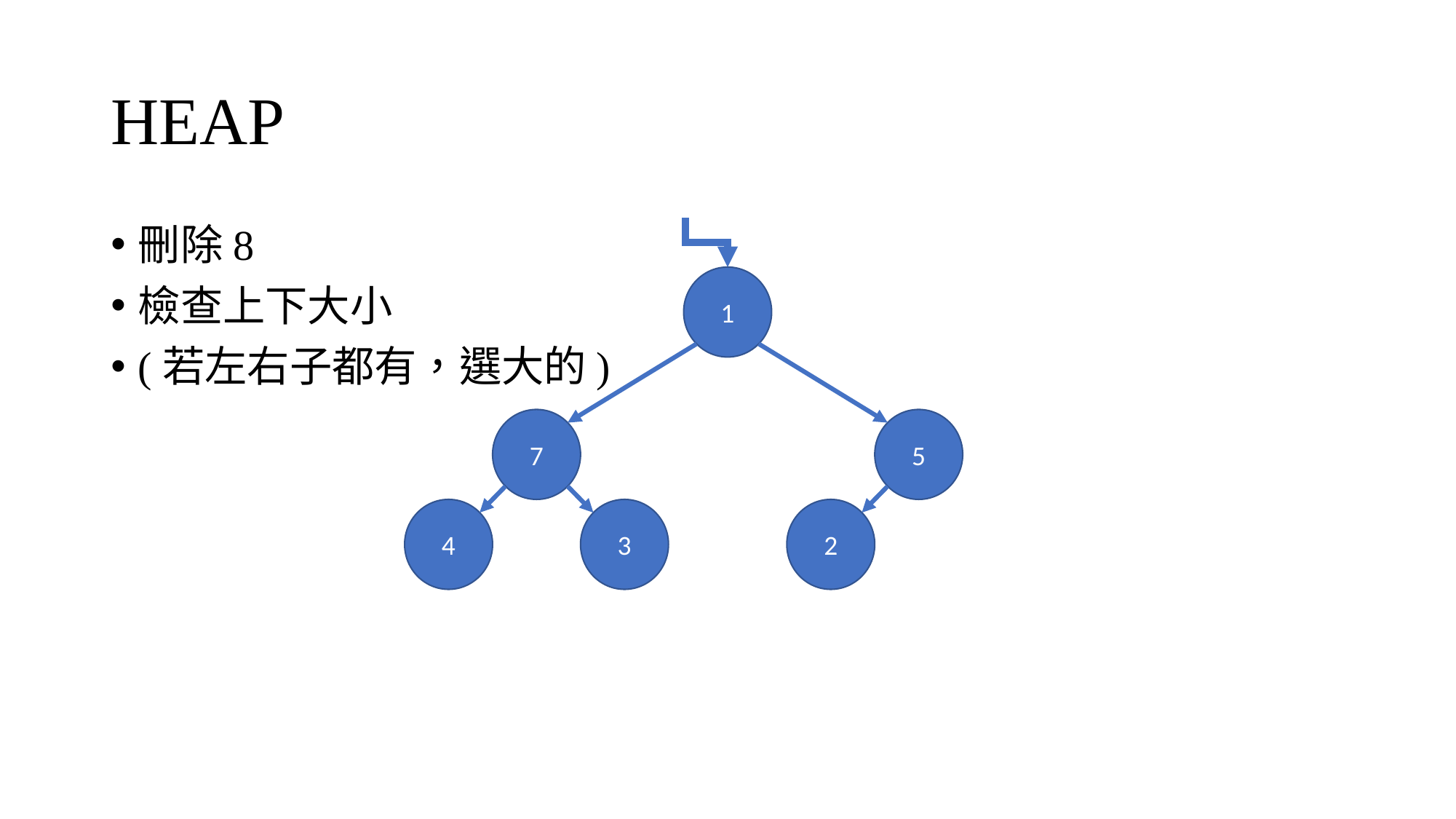

# HEAP
刪除8
檢查上下大小
(若左右子都有，選大的)
1
7
5
4
3
2